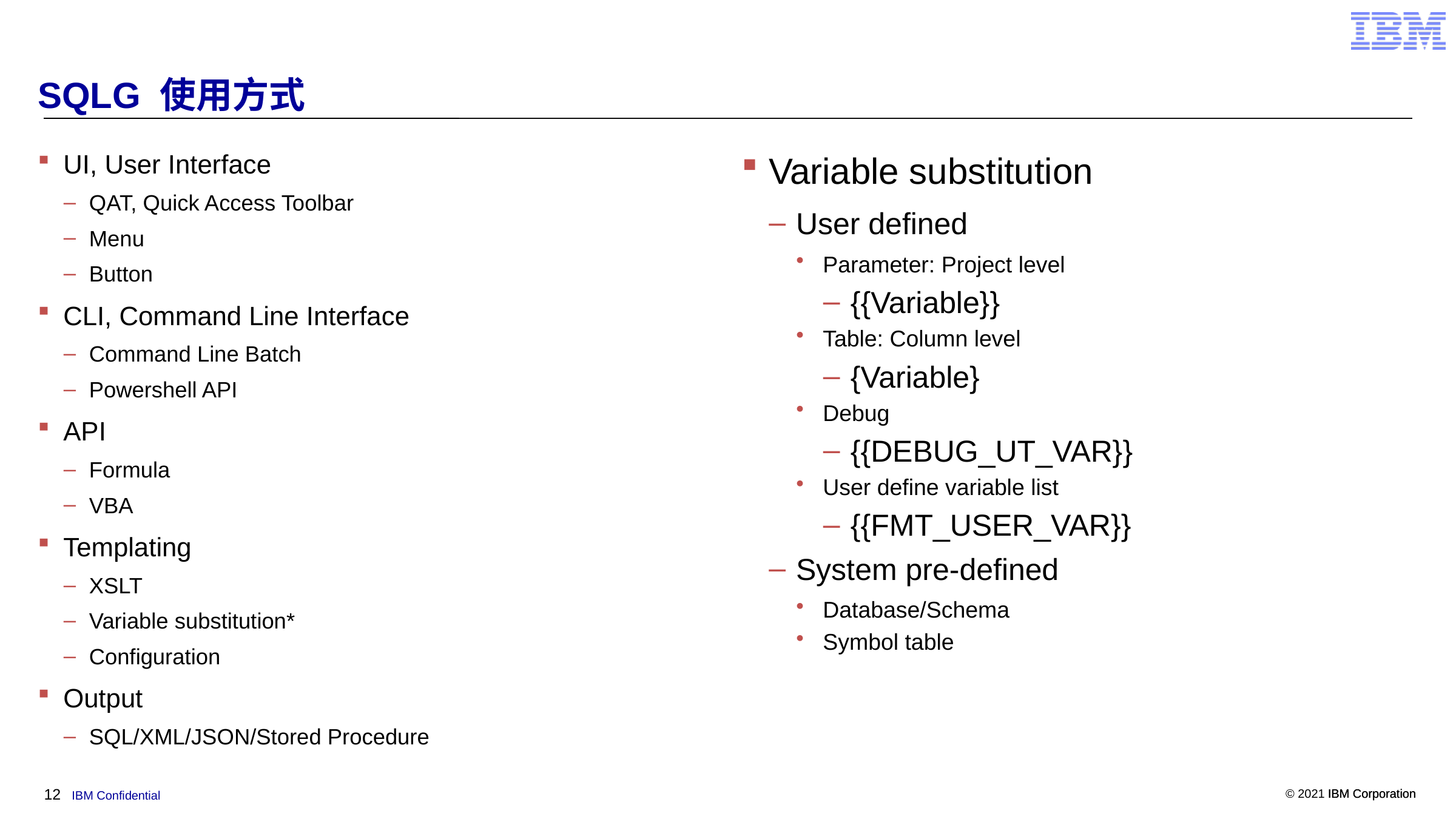

# SQLG 使用方式
UI, User Interface
QAT, Quick Access Toolbar
Menu
Button
CLI, Command Line Interface
Command Line Batch
Powershell API
API
Formula
VBA
Templating
XSLT
Variable substitution*
Configuration
Output
SQL/XML/JSON/Stored Procedure

Variable substitution
User defined
Parameter: Project level
{{Variable}}
Table: Column level
{Variable}
Debug
{{DEBUG_UT_VAR}}
User define variable list
{{FMT_USER_VAR}}
System pre-defined
Database/Schema
Symbol table